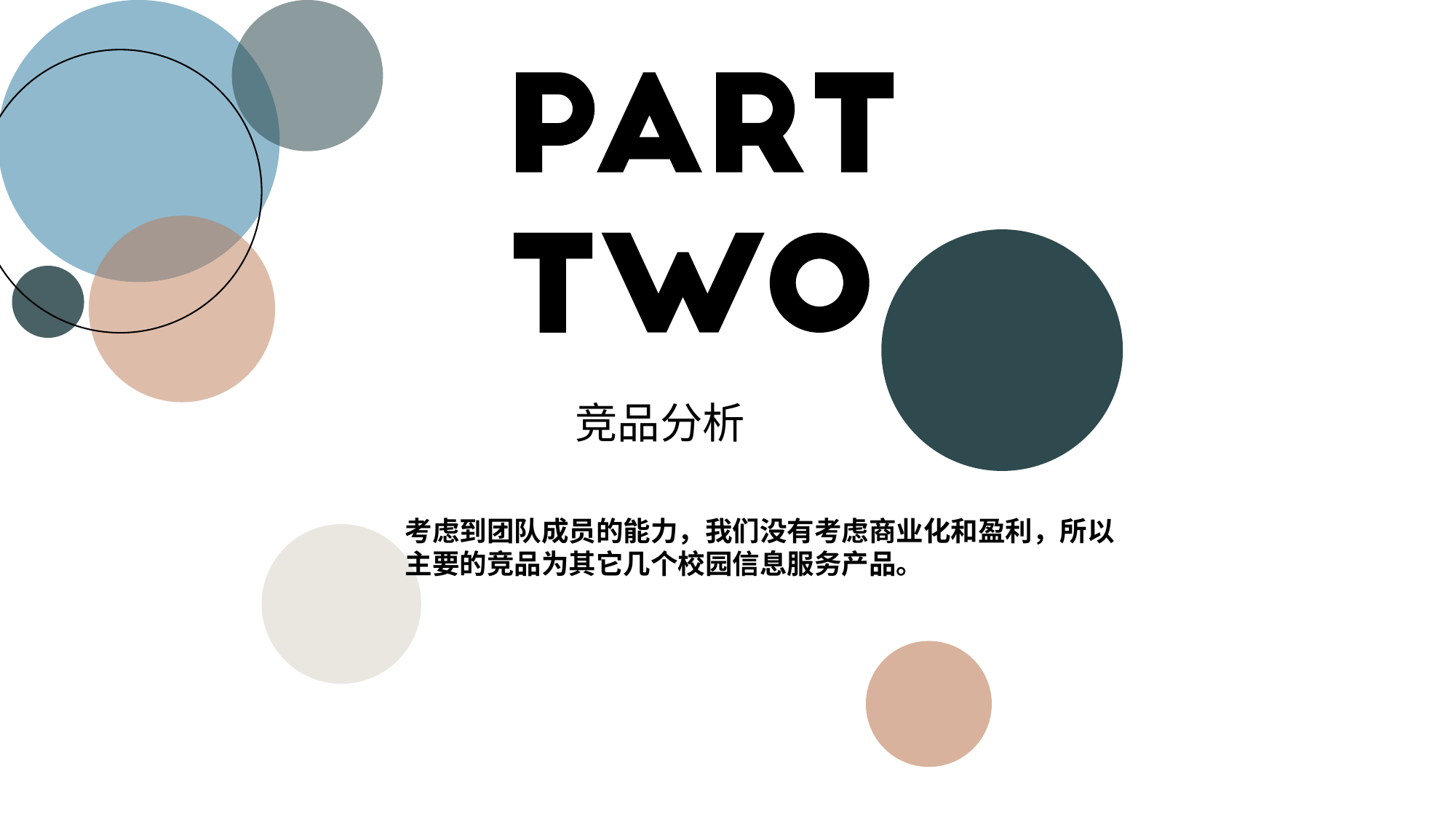

竞品分析
考虑到团队成员的能力，我们没有考虑商业化和盈利，所以主要的竞品为其它几个校园信息服务产品。